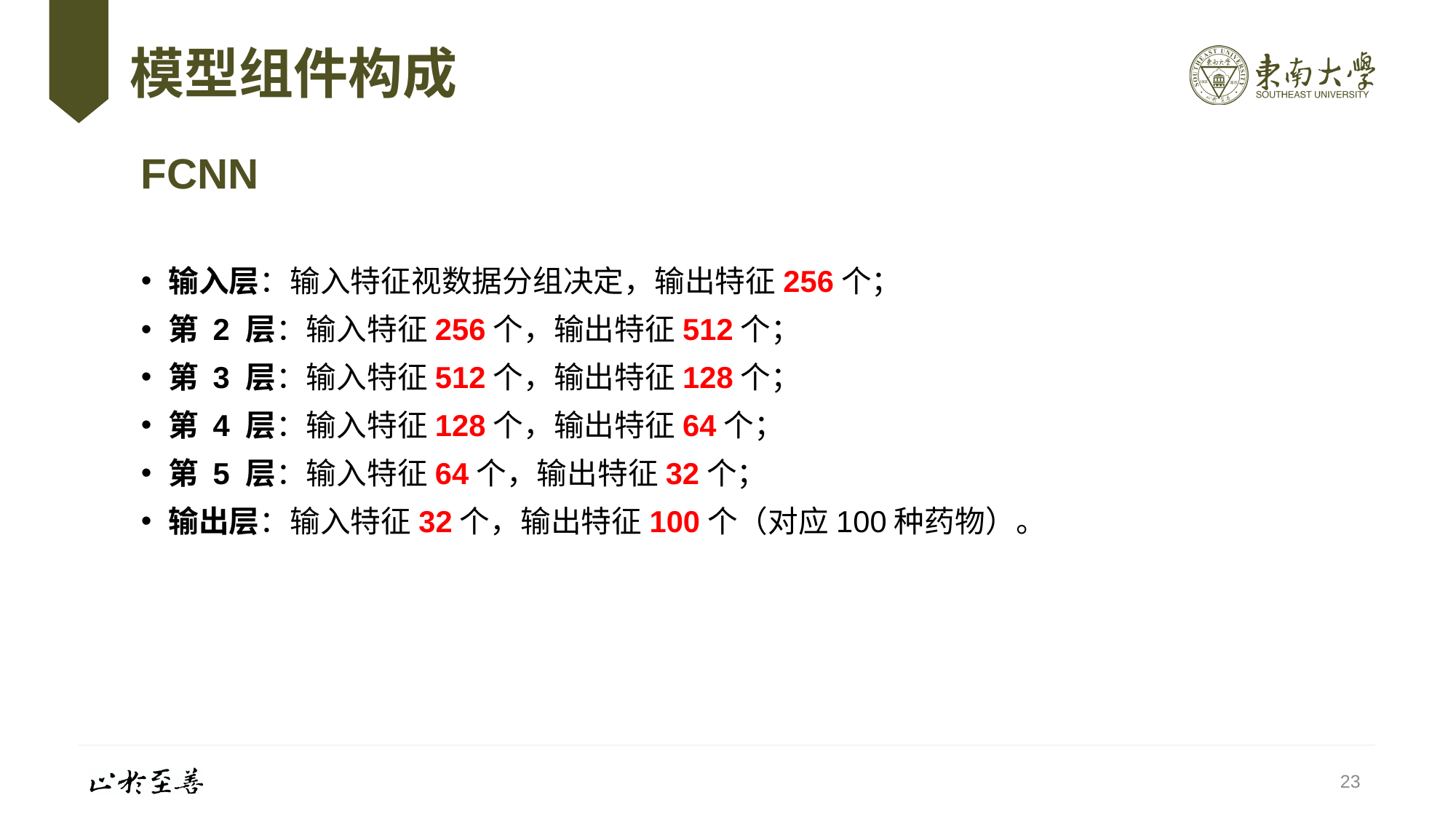

# 模型组件构成
FCNN

输入层：输入特征视数据分组决定，输出特征256个；
第 2 层：输入特征256个，输出特征512个；
第 3 层：输入特征512个，输出特征128个；
第 4 层：输入特征128个，输出特征64个；
第 5 层：输入特征64个，输出特征32个；
输出层：输入特征32个，输出特征100个（对应100种药物）。
23